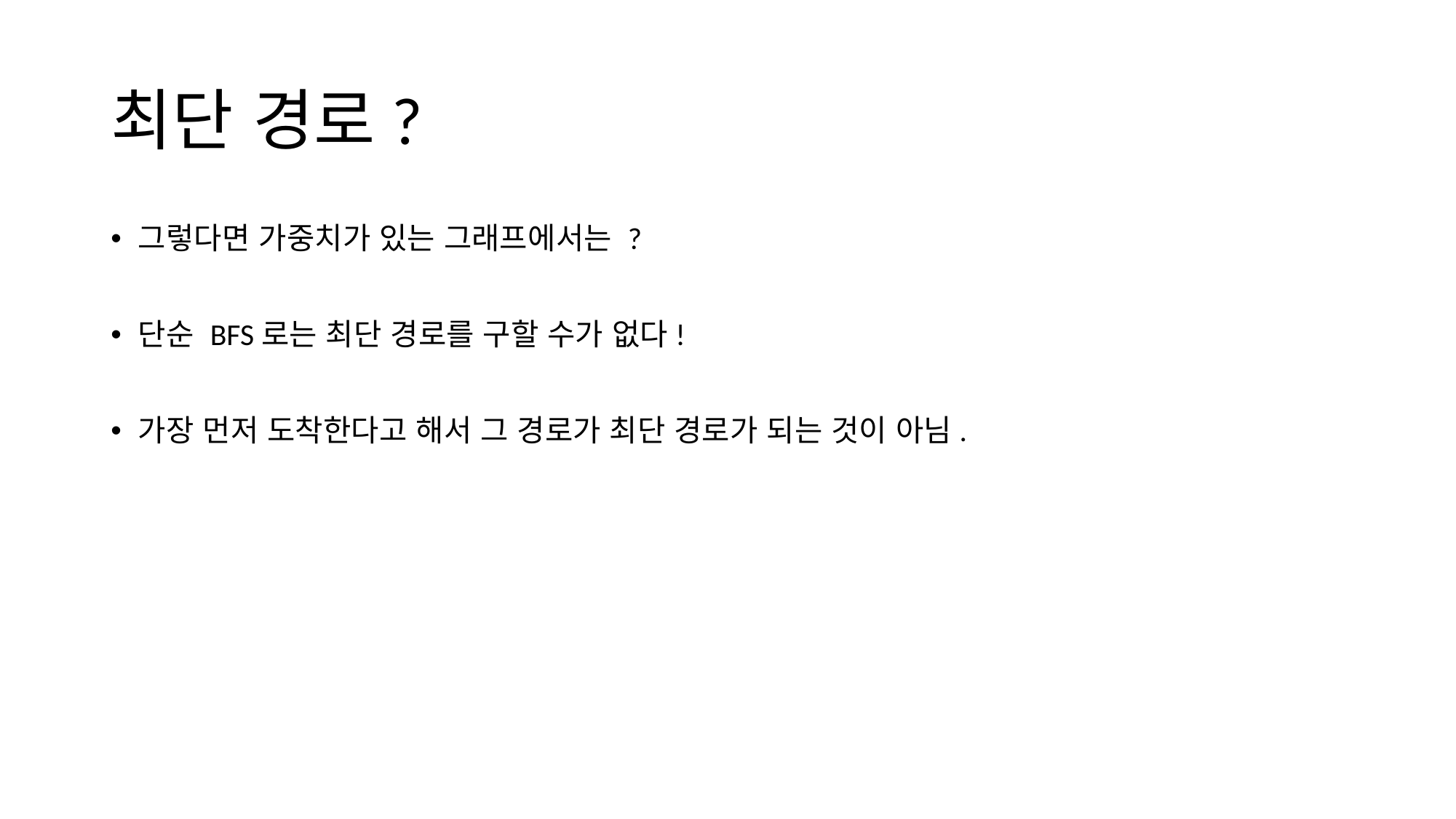

# 최단 경로?
그렇다면 가중치가 있는 그래프에서는 ?

단순 BFS로는 최단 경로를 구할 수가 없다!

가장 먼저 도착한다고 해서 그 경로가 최단 경로가 되는 것이 아님.